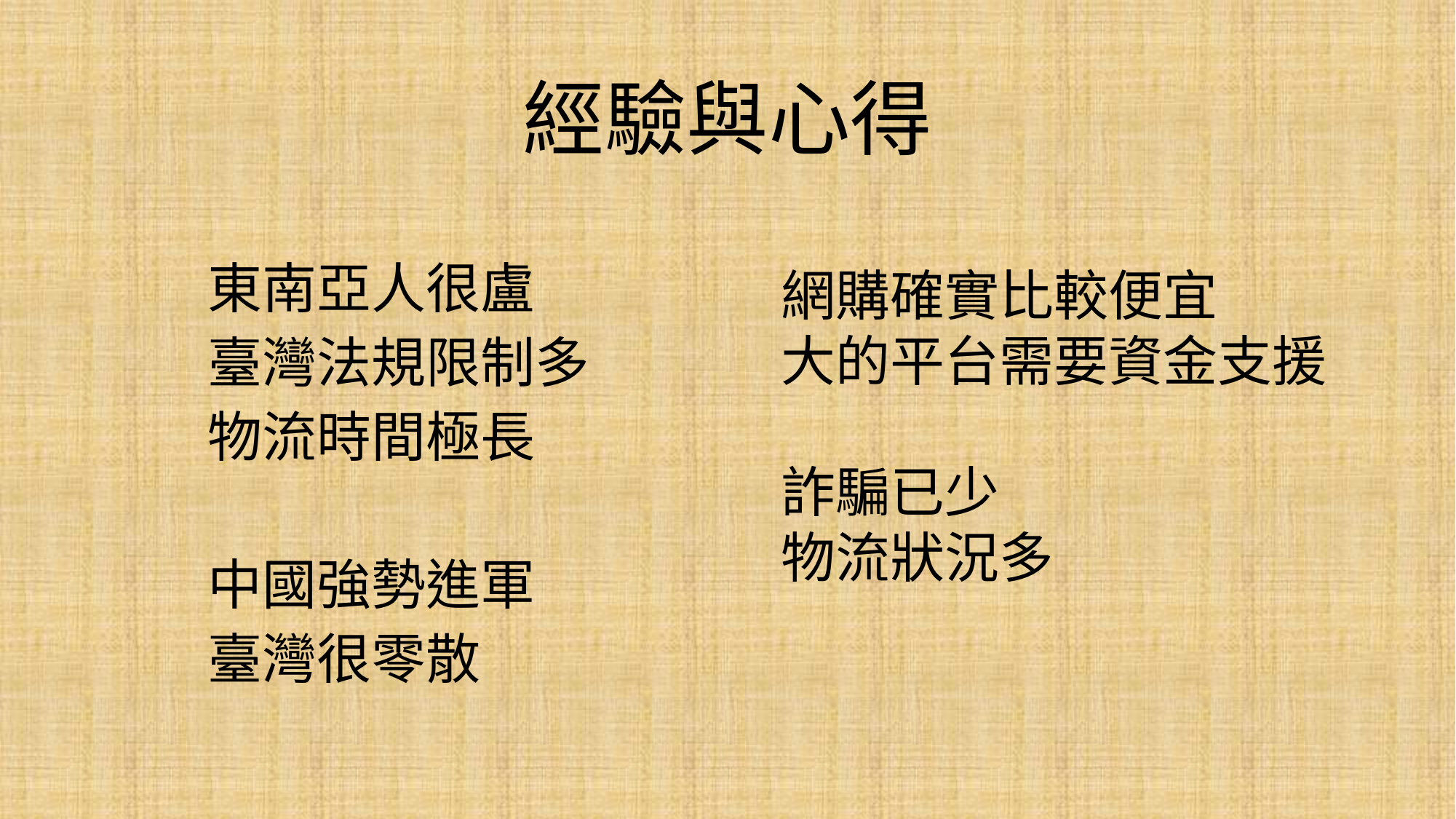

# 經驗與心得
東南亞人很盧
臺灣法規限制多
物流時間極長

中國強勢進軍
臺灣很零散
網購確實比較便宜
大的平台需要資金支援

詐騙已少
物流狀況多